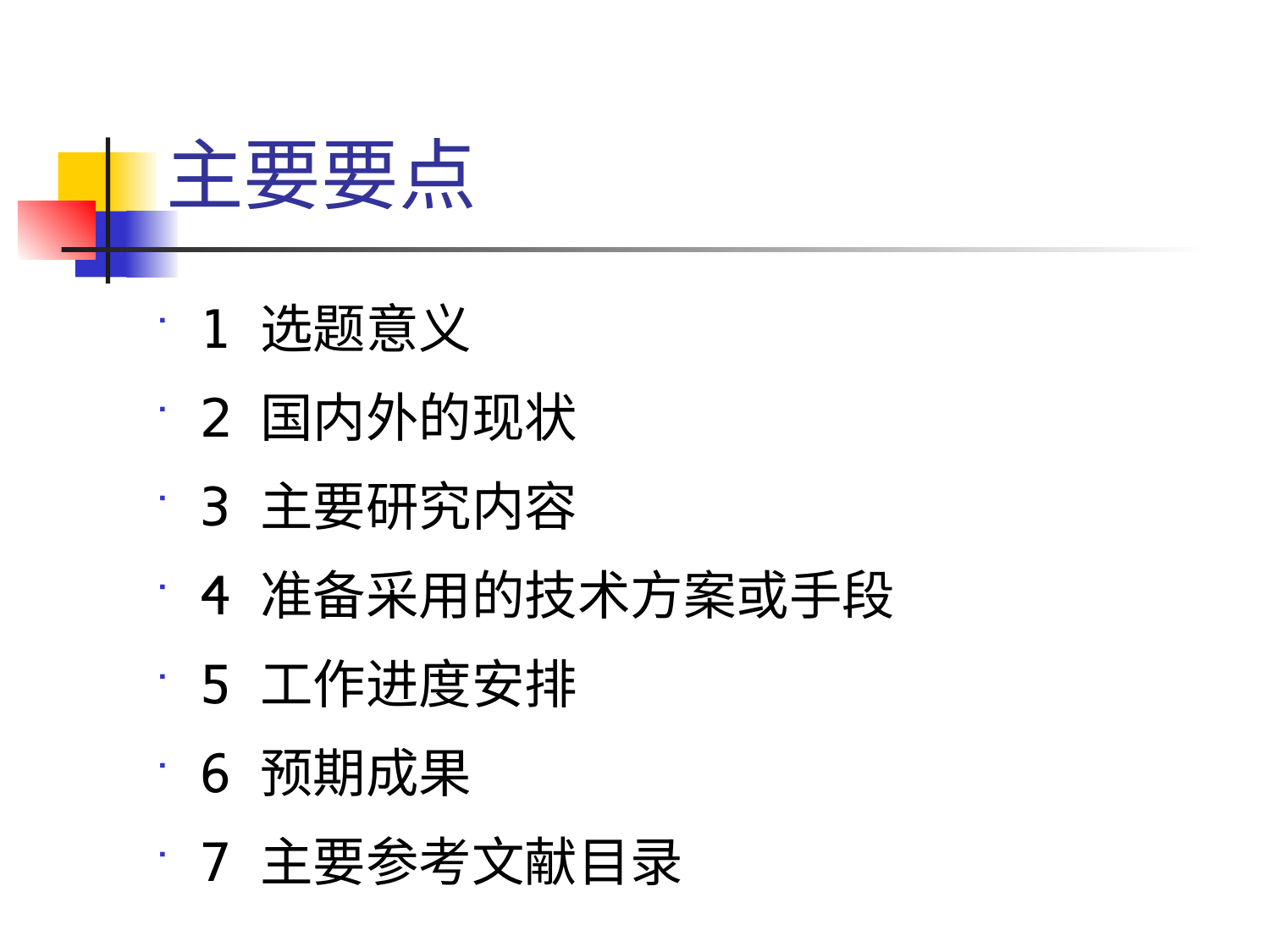

主要要点
1 选题意义
2 国内外的现状
3 主要研究内容
4 准备采用的技术方案或手段
5 工作进度安排
6 预期成果
7 主要参考文献目录